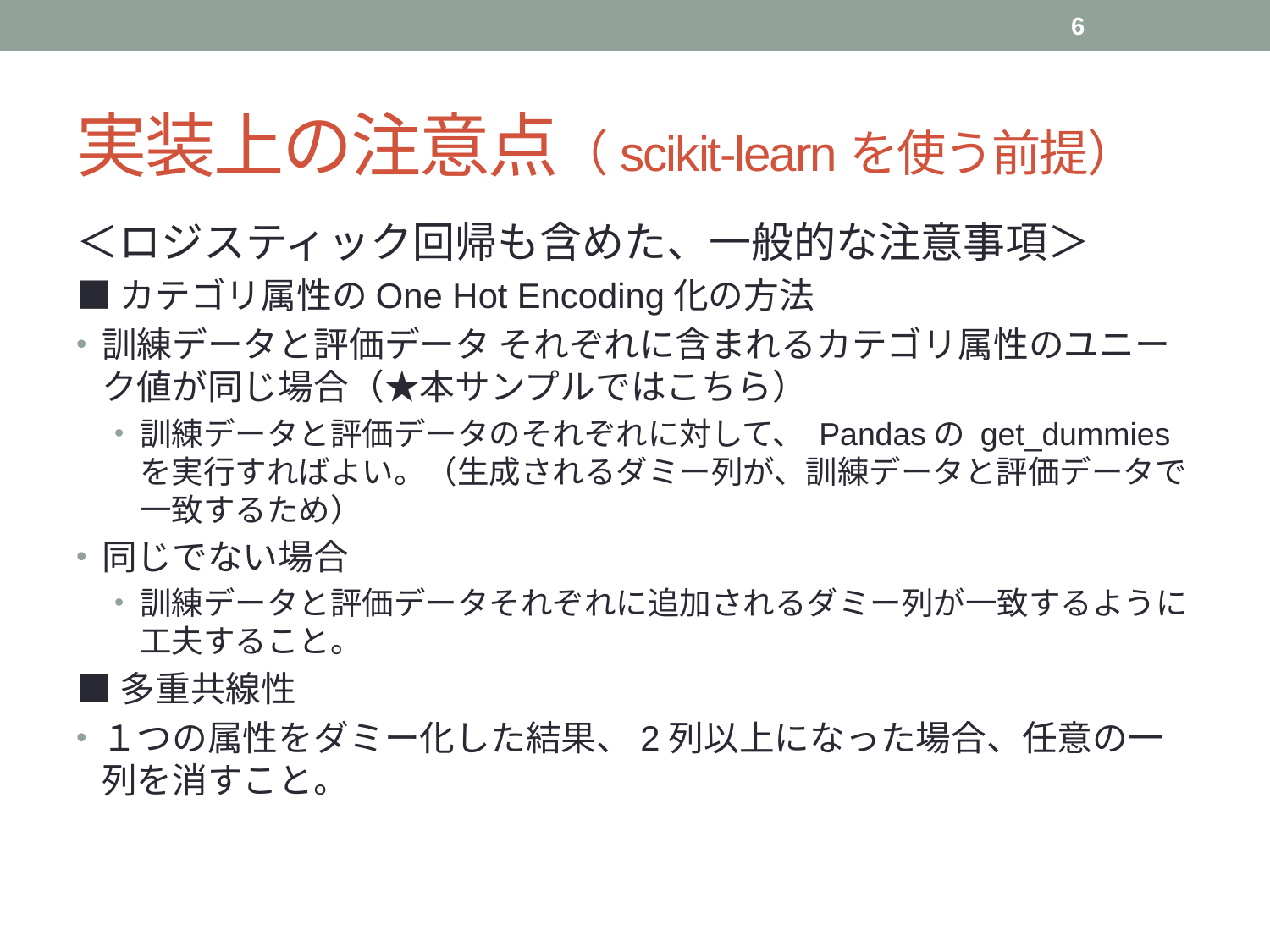

6
# 実装上の注意点（scikit-learnを使う前提）
＜ロジスティック回帰も含めた、一般的な注意事項＞
■カテゴリ属性のOne Hot Encoding化の方法
訓練データと評価データ それぞれに含まれるカテゴリ属性のユニーク値が同じ場合（★本サンプルではこちら）
訓練データと評価データのそれぞれに対して、 Pandasの get_dummies を実行すればよい。（生成されるダミー列が、訓練データと評価データで一致するため）
同じでない場合
訓練データと評価データそれぞれに追加されるダミー列が一致するように工夫すること。
■多重共線性
１つの属性をダミー化した結果、2列以上になった場合、任意の一列を消すこと。